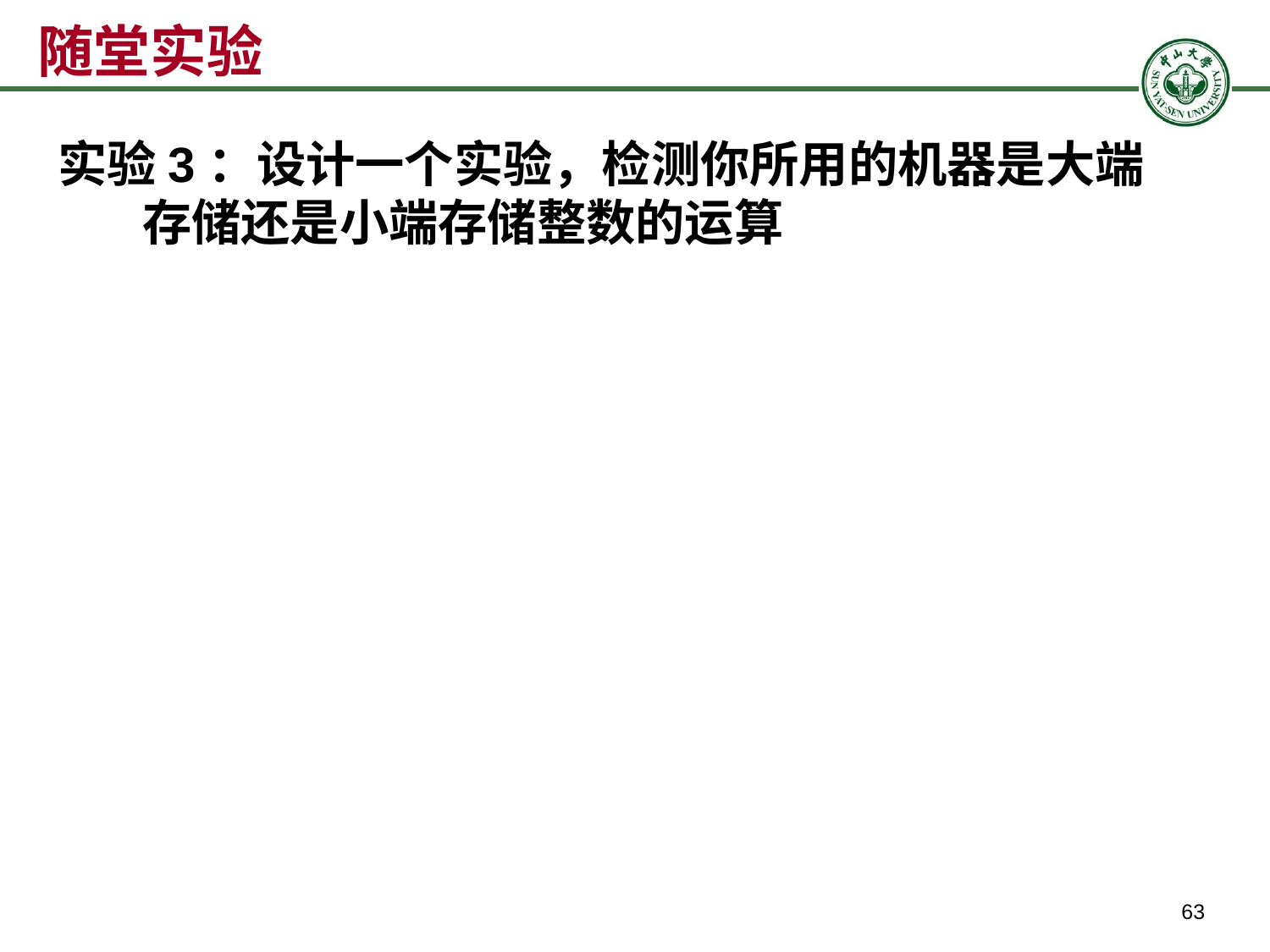

# 随堂实验
实验3：设计一个实验，检测你所用的机器是大端存储还是小端存储整数的运算